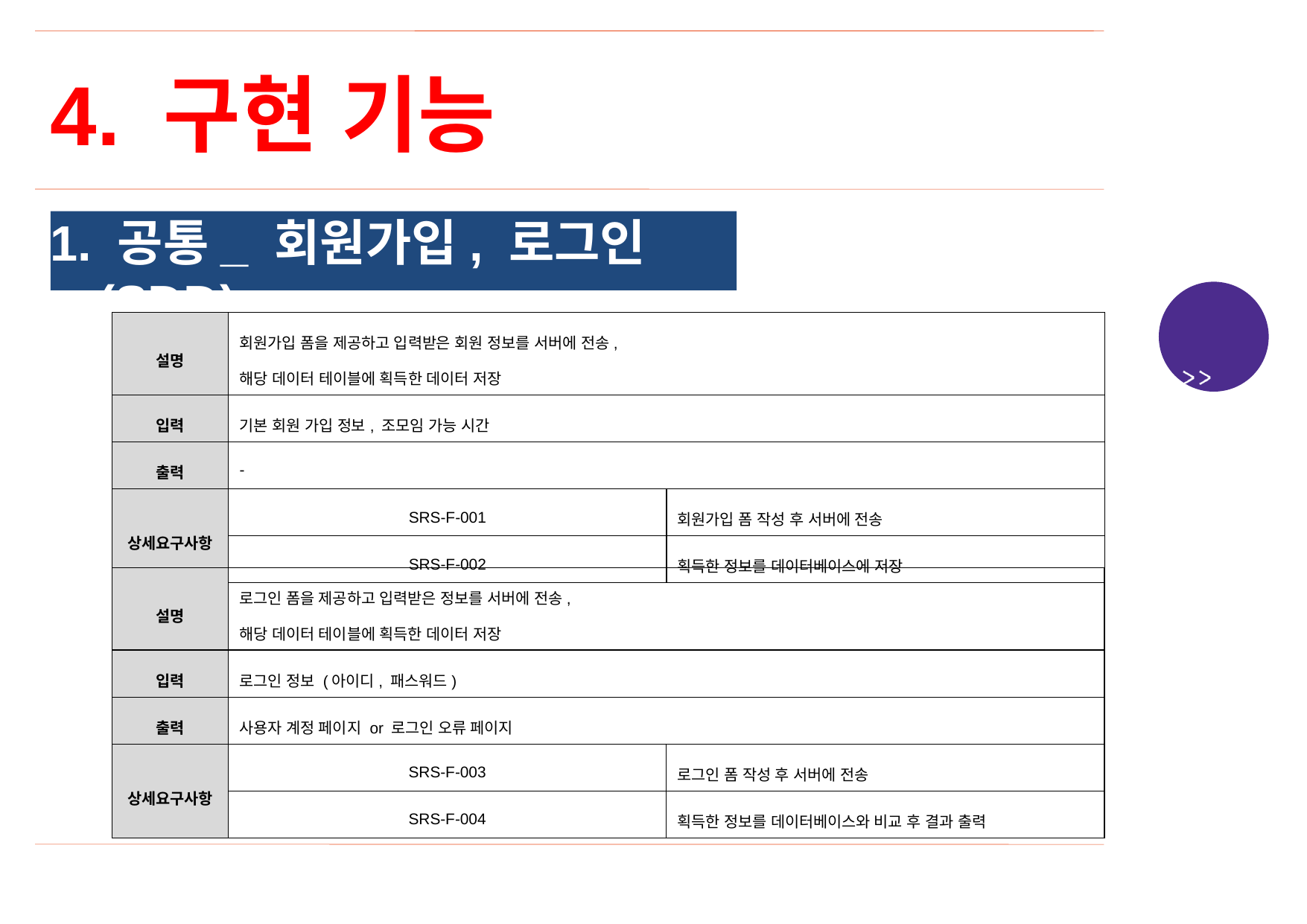

4. 구현 기능
1. 공통_ 회원가입, 로그인(SDD)
| 설명 | 회원가입 폼을 제공하고 입력받은 회원 정보를 서버에 전송, 해당 데이터 테이블에 획득한 데이터 저장 |  |
| --- | --- | --- |
| 입력 | 기본 회원 가입 정보, 조모임 가능 시간 |  |
| 출력 | - |  |
| 상세요구사항 | SRS-F-001 | 회원가입 폼 작성 후 서버에 전송 |
|  | SRS-F-002 | 획득한 정보를 데이터베이스에 저장 |
| 설명 | 로그인 폼을 제공하고 입력받은 정보를 서버에 전송, 해당 데이터 테이블에 획득한 데이터 저장 |  |
| --- | --- | --- |
| 입력 | 로그인 정보 (아이디, 패스워드) |  |
| 출력 | 사용자 계정 페이지 or 로그인 오류 페이지 |  |
| 상세요구사항 | SRS-F-003 | 로그인 폼 작성 후 서버에 전송 |
|  | SRS-F-004 | 획득한 정보를 데이터베이스와 비교 후 결과 출력 |